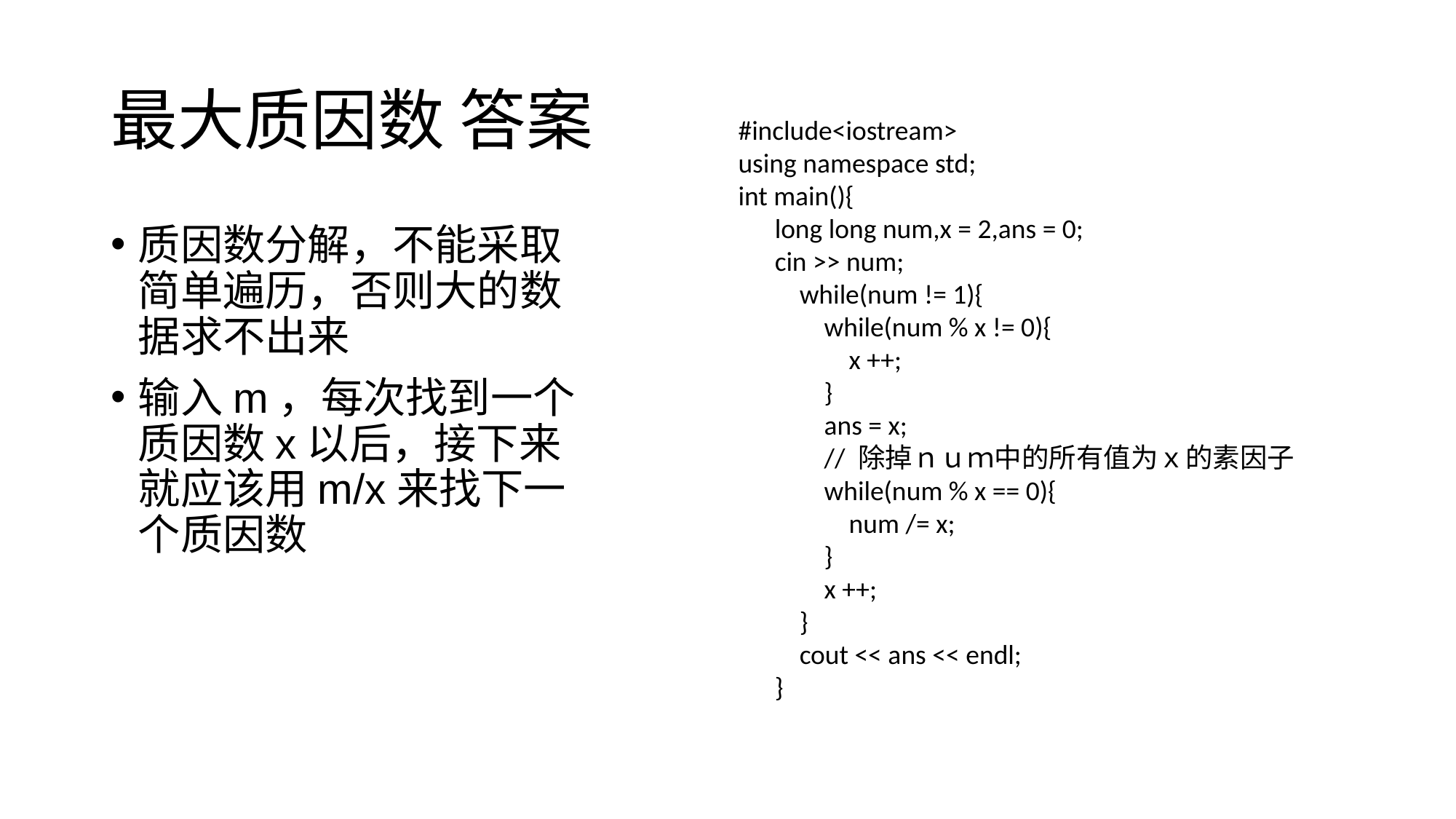

# 最大质因数 答案
#include<iostream>
using namespace std;
int main(){
long long num,x = 2,ans = 0;
cin >> num;
    while(num != 1){
        while(num % x != 0){
            x ++;
        }
        ans = x;
        // 除掉ｎｕｍ中的所有值为ｘ的素因子
        while(num % x == 0){
            num /= x;
        }
        x ++;
    }
    cout << ans << endl;
}
质因数分解，不能采取简单遍历，否则大的数据求不出来
输入m，每次找到一个质因数x以后，接下来就应该用m/x来找下一个质因数